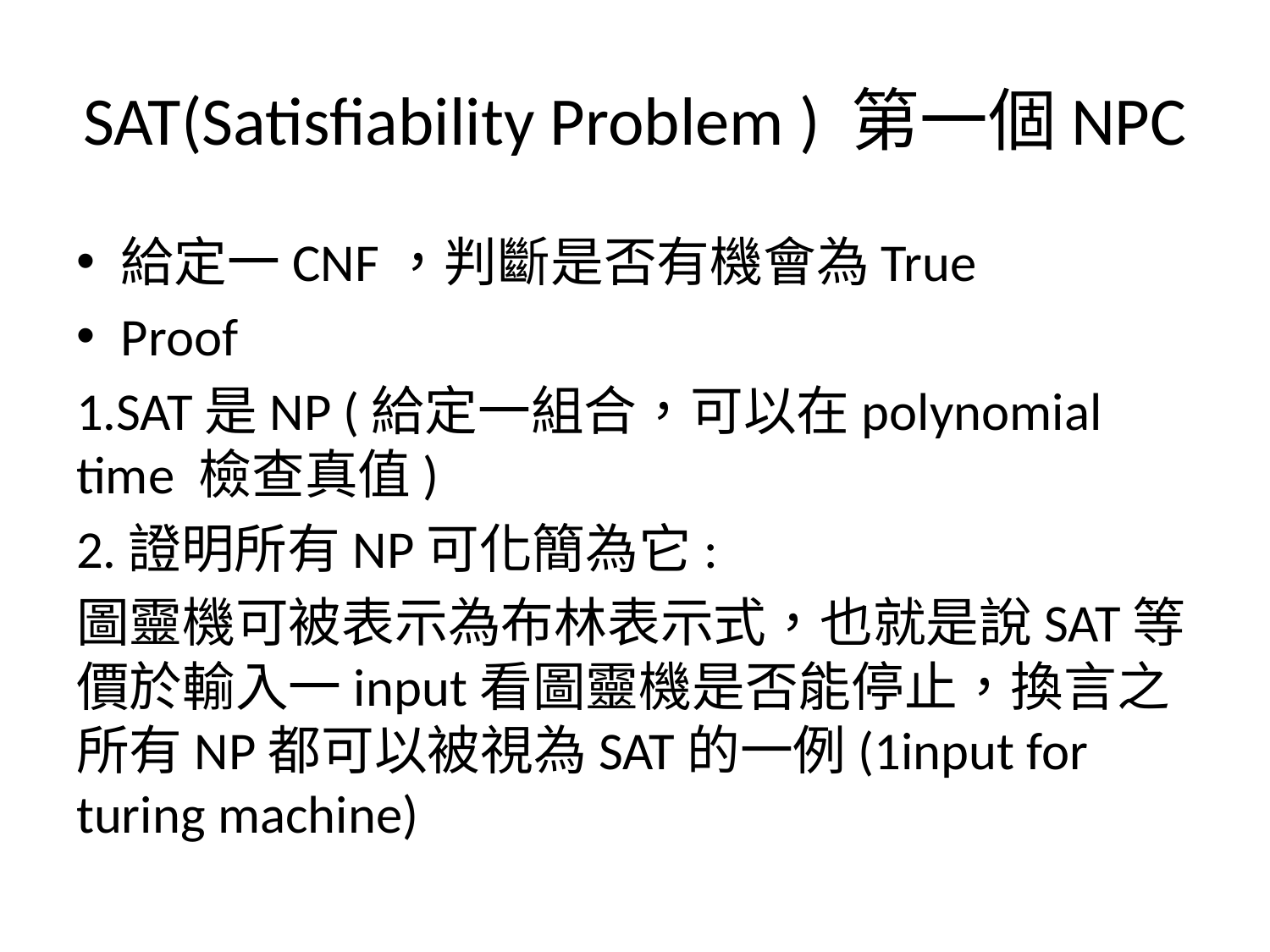

# SAT(Satisfiability Problem ) 第一個NPC
給定一CNF，判斷是否有機會為True
Proof
1.SAT是NP (給定一組合，可以在polynomial time 檢查真值)
2.證明所有NP可化簡為它:
圖靈機可被表示為布林表示式，也就是說SAT等價於輸入一input看圖靈機是否能停止，換言之所有NP都可以被視為SAT的一例(1input for turing machine)